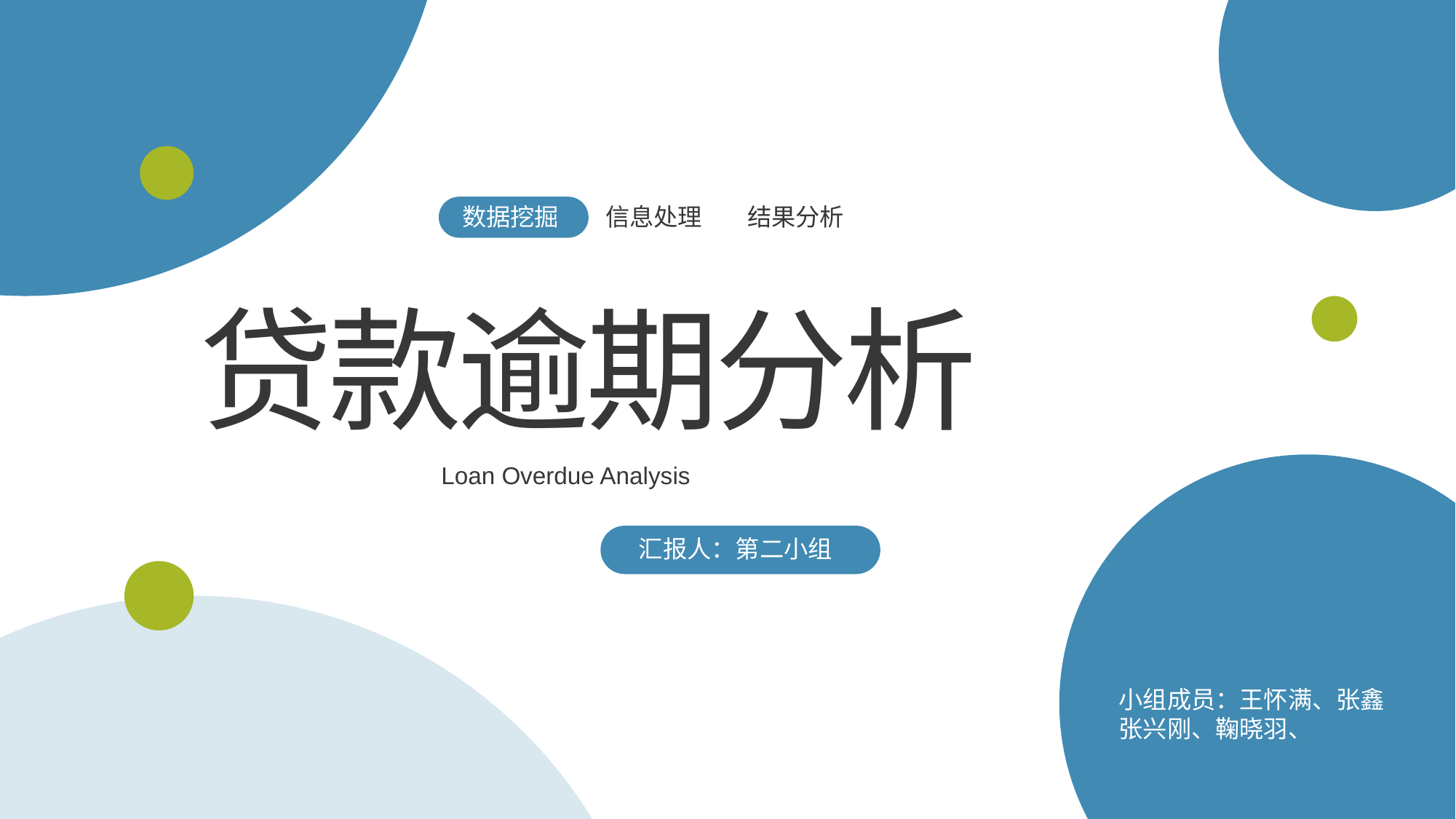

数据挖掘
信息处理
结果分析

贷款逾期分析

Loan Overdue Analysis

汇报人：第二小组

小组成员：王怀满、张鑫
张兴刚、鞠晓羽、